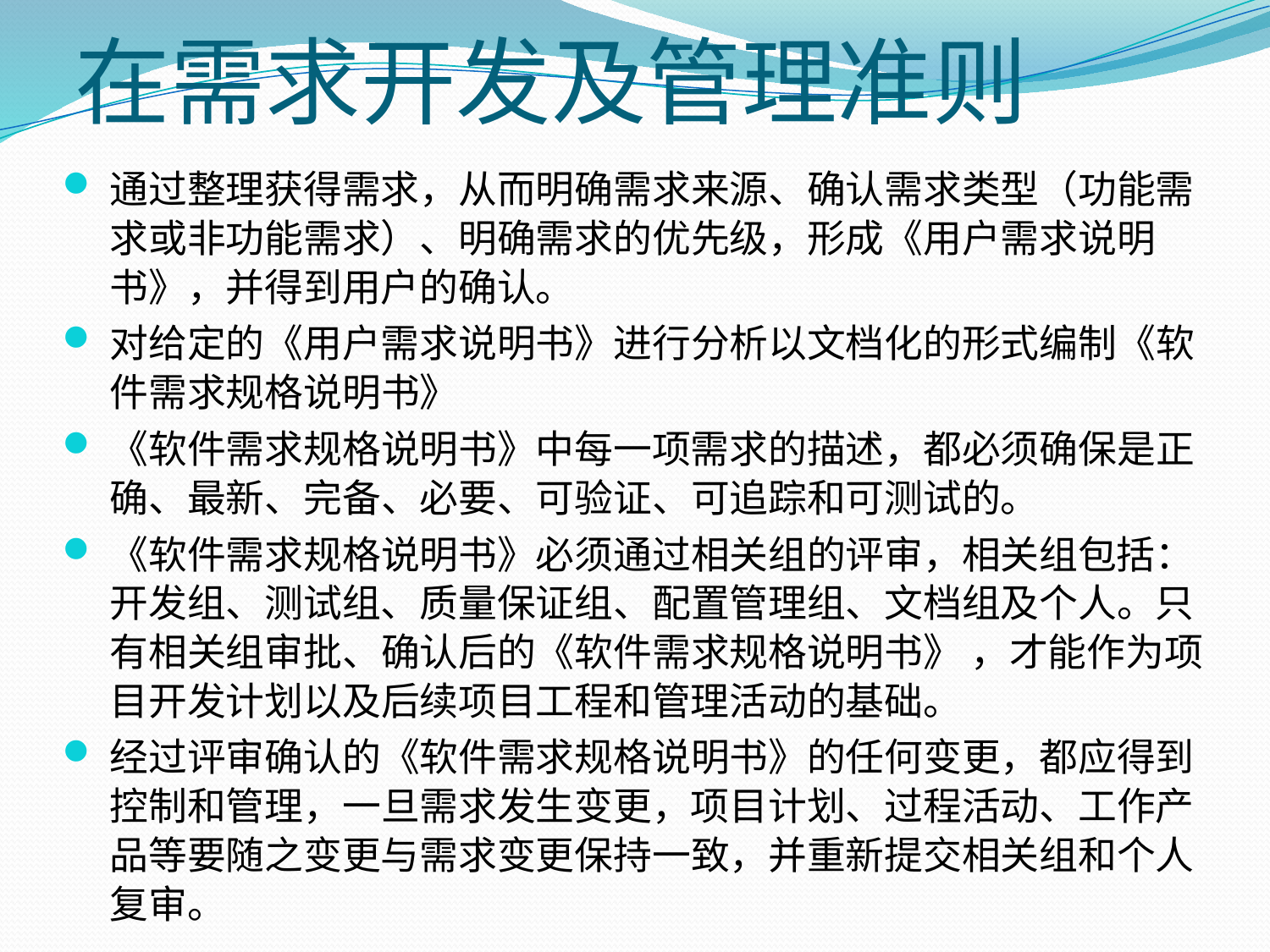

在需求开发及管理准则
通过整理获得需求，从而明确需求来源、确认需求类型（功能需求或非功能需求）、明确需求的优先级，形成《用户需求说明书》，并得到用户的确认。
对给定的《用户需求说明书》进行分析以文档化的形式编制《软件需求规格说明书》
《软件需求规格说明书》中每一项需求的描述，都必须确保是正确、最新、完备、必要、可验证、可追踪和可测试的。
《软件需求规格说明书》必须通过相关组的评审，相关组包括：开发组、测试组、质量保证组、配置管理组、文档组及个人。只有相关组审批、确认后的《软件需求规格说明书》 ，才能作为项目开发计划以及后续项目工程和管理活动的基础。
经过评审确认的《软件需求规格说明书》的任何变更，都应得到控制和管理，一旦需求发生变更，项目计划、过程活动、工作产品等要随之变更与需求变更保持一致，并重新提交相关组和个人复审。